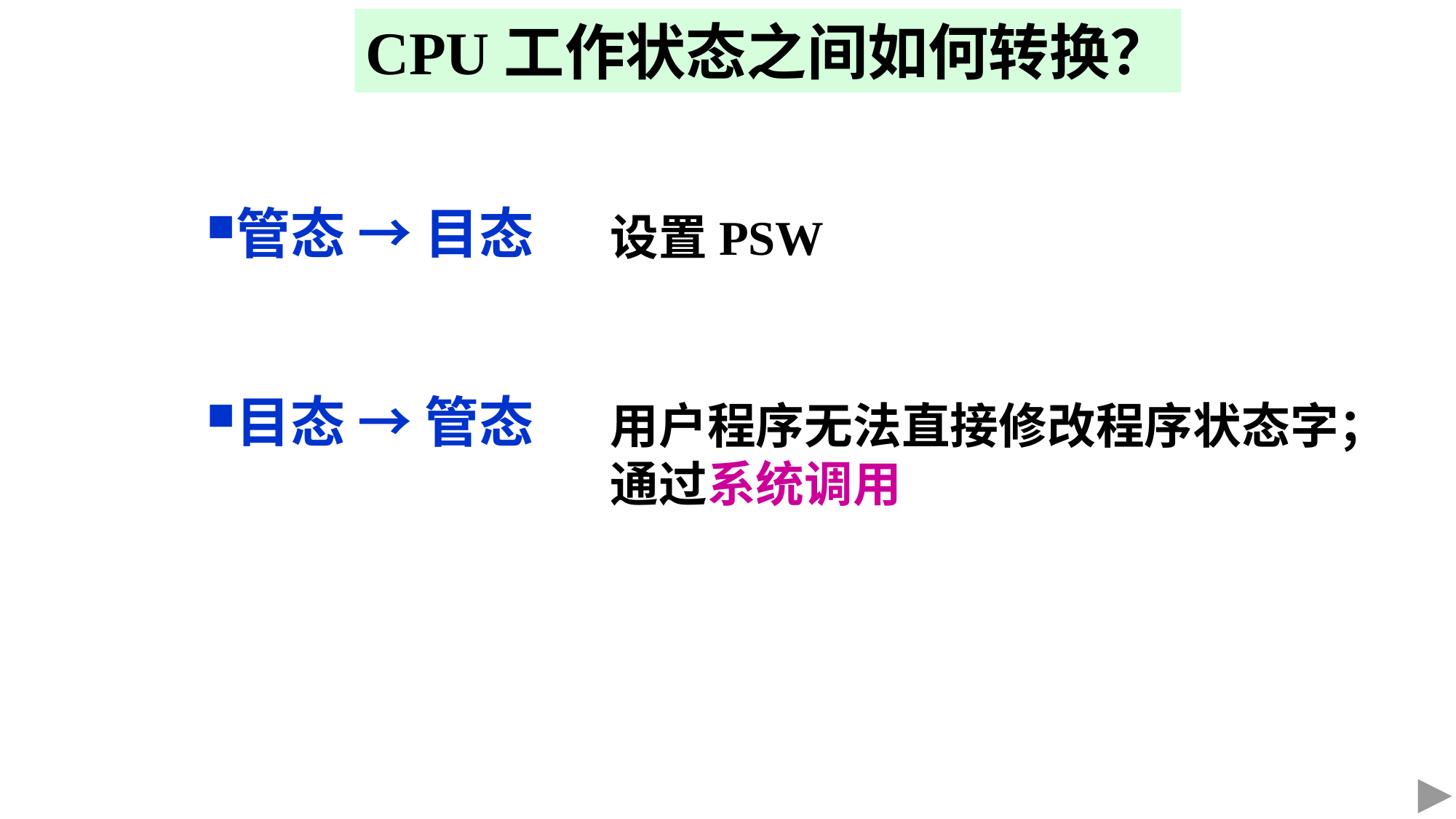

CPU工作状态之间如何转换？
管态 → 目态
设置PSW
目态 → 管态
用户程序无法直接修改程序状态字；通过系统调用